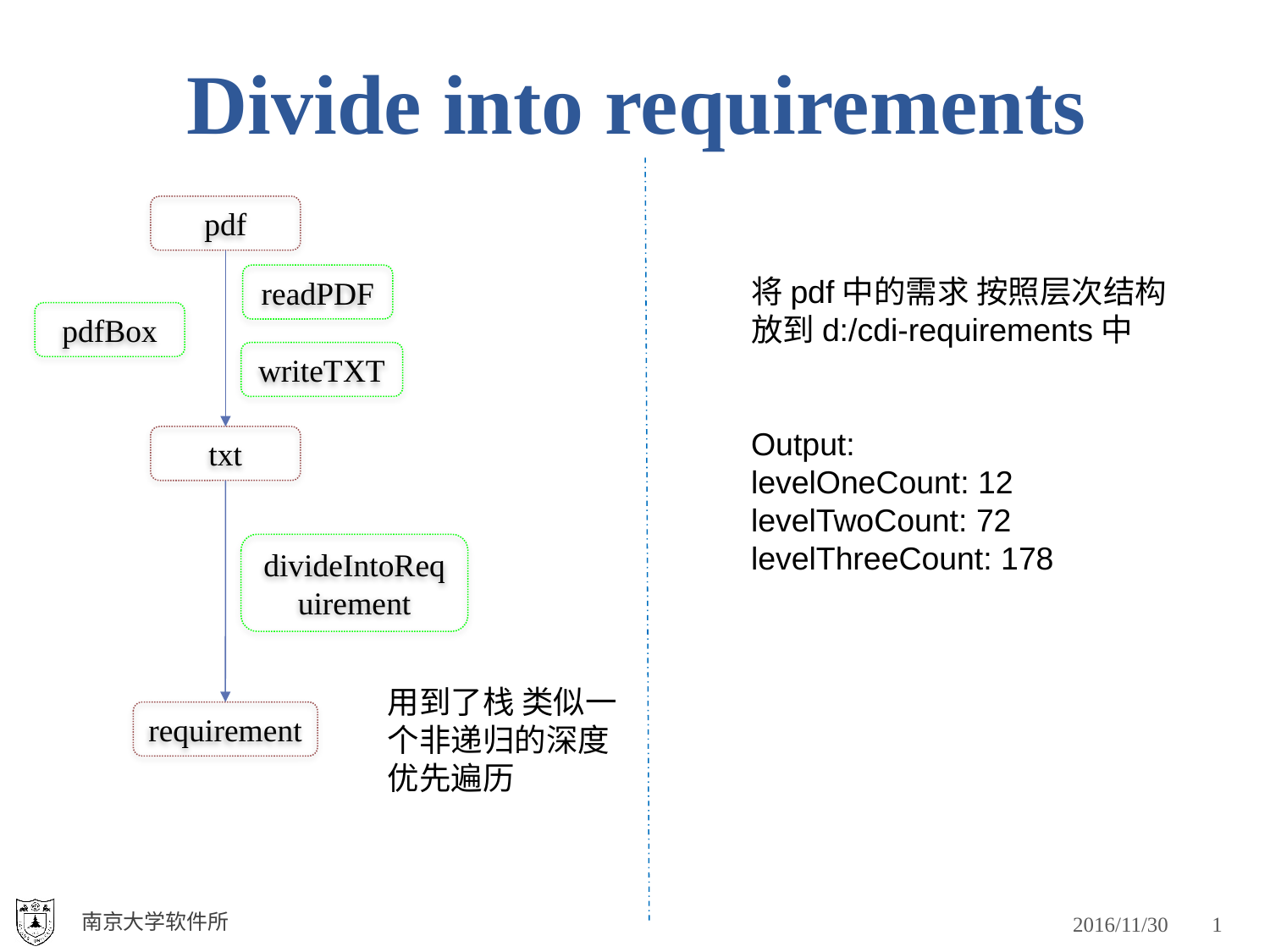

# Divide into requirements
pdf
readPDF
将pdf中的需求 按照层次结构放到d:/cdi-requirements中

Output:
levelOneCount: 12
levelTwoCount: 72
levelThreeCount: 178
pdfBox
writeTXT
txt
divideIntoRequirement
用到了栈 类似一个非递归的深度优先遍历
requirement
南京大学软件所
2016/11/30
1